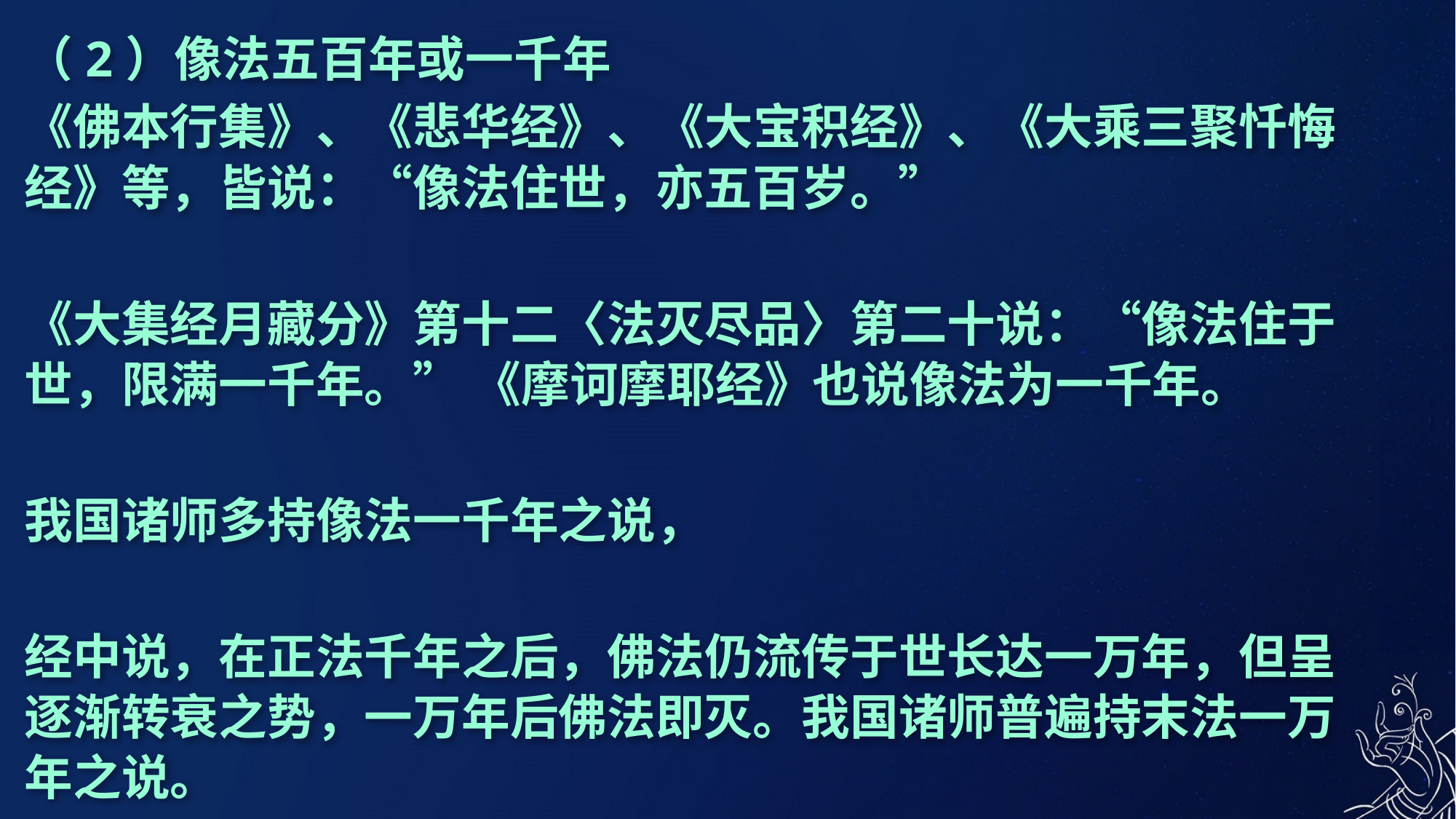

（2）像法五百年或一千年
《佛本行集》、《悲华经》、《大宝积经》、《大乘三聚忏悔经》等，皆说：“像法住世，亦五百岁。”

《大集经月藏分》第十二〈法灭尽品〉第二十说：“像法住于世，限满一千年。” 《摩诃摩耶经》也说像法为一千年。

我国诸师多持像法一千年之说，

经中说，在正法千年之后，佛法仍流传于世长达一万年，但呈逐渐转衰之势，一万年后佛法即灭。我国诸师普遍持末法一万年之说。